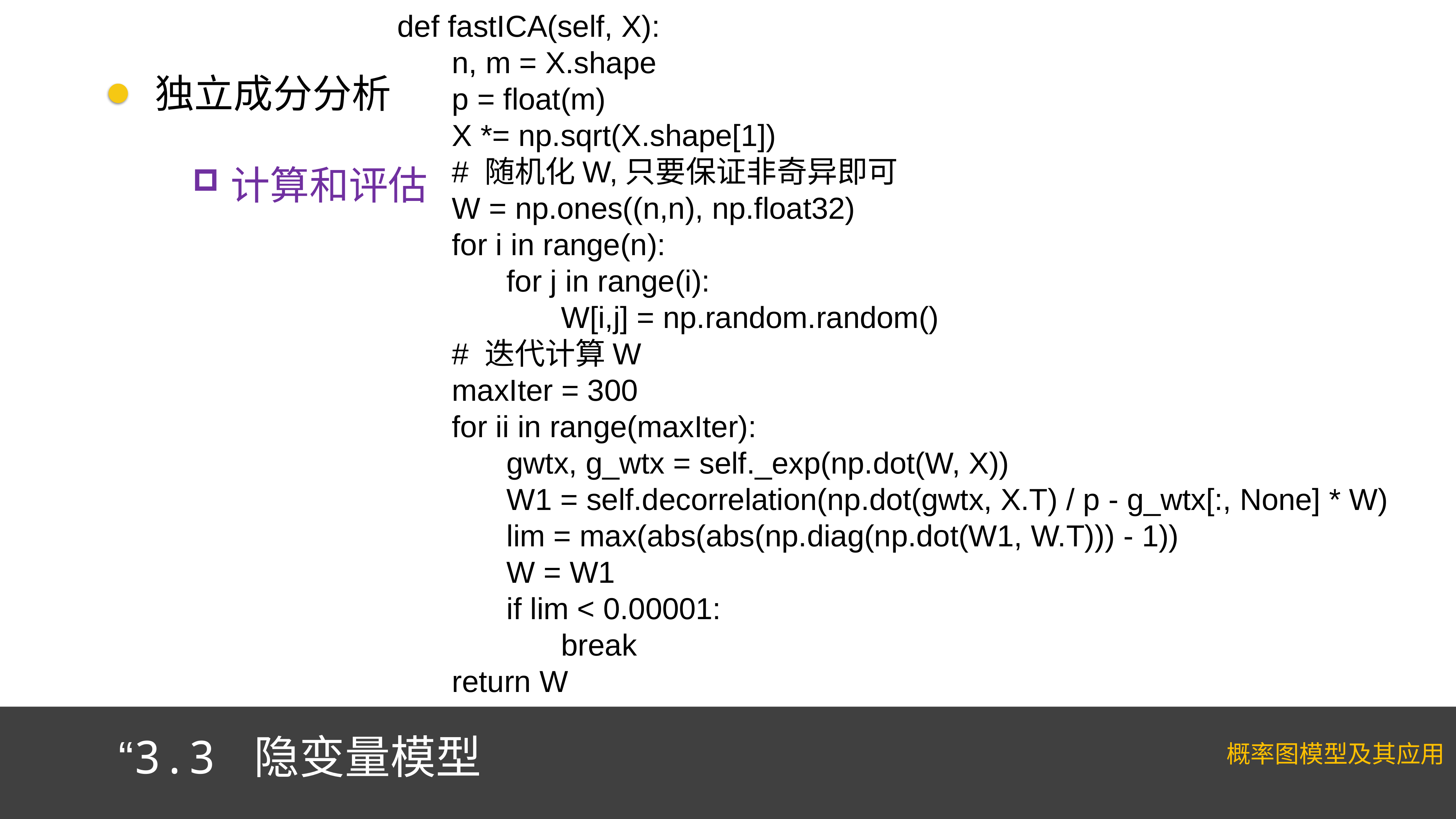

def fastICA(self, X):
	n, m = X.shape
	p = float(m)
	X *= np.sqrt(X.shape[1])
 	# 随机化W,只要保证非奇异即可
	W = np.ones((n,n), np.float32)
	for i in range(n):
		for j in range(i):
			W[i,j] = np.random.random()
	# 迭代计算W
	maxIter = 300
	for ii in range(maxIter):
		gwtx, g_wtx = self._exp(np.dot(W, X))
		W1 = self.decorrelation(np.dot(gwtx, X.T) / p - g_wtx[:, None] * W)
		lim = max(abs(abs(np.diag(np.dot(W1, W.T))) - 1))
		W = W1
		if lim < 0.00001:
			break
	return W

独立成分分析
计算和评估

“3.3 隐变量模型